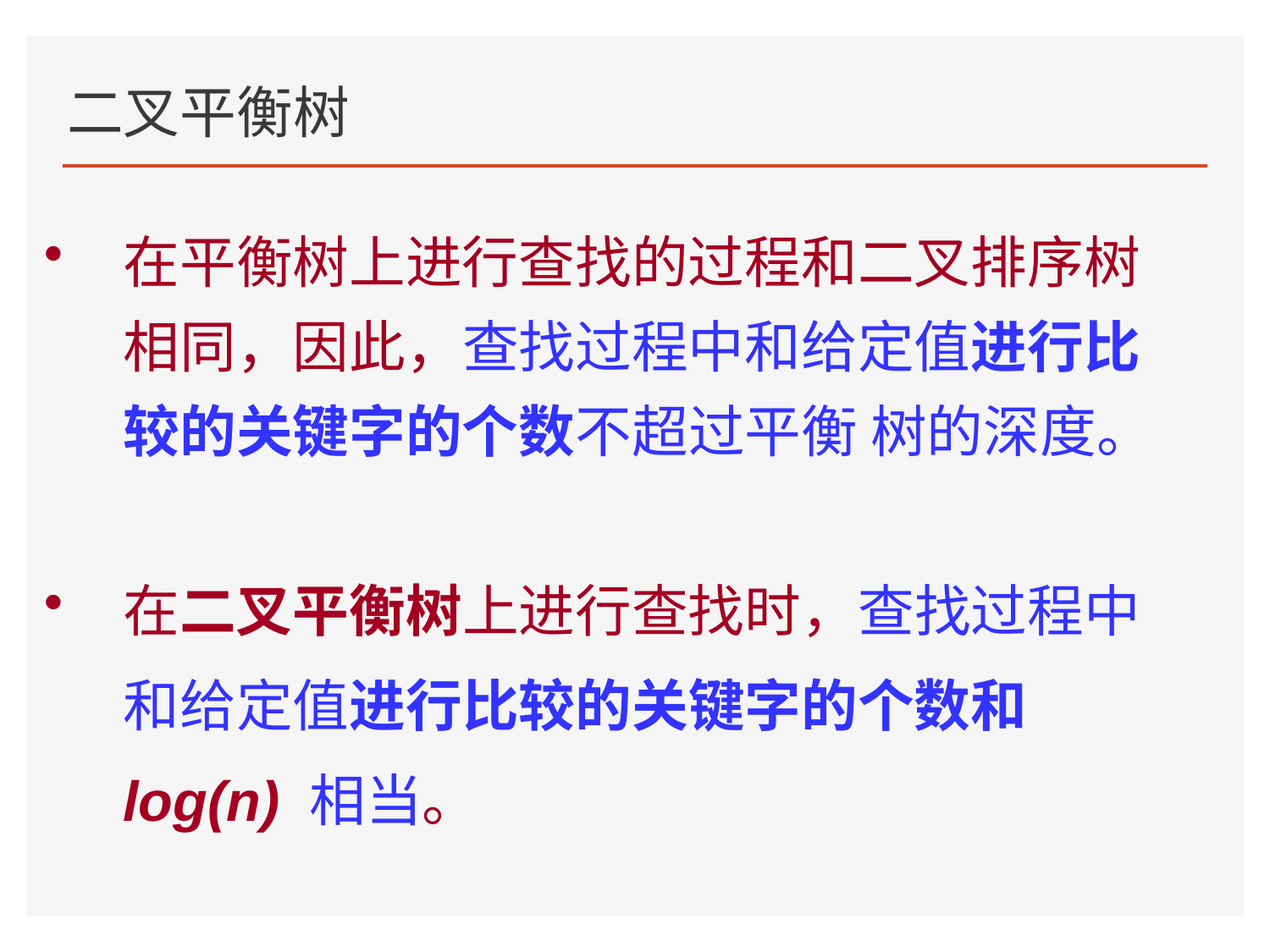

# 二叉平衡树
在平衡树上进行查找的过程和二叉排序树相同，因此，查找过程中和给定值进行比较的关键字的个数不超过平衡 树的深度。

在二叉平衡树上进行查找时，查找过程中和给定值进行比较的关键字的个数和 log(n) 相当。